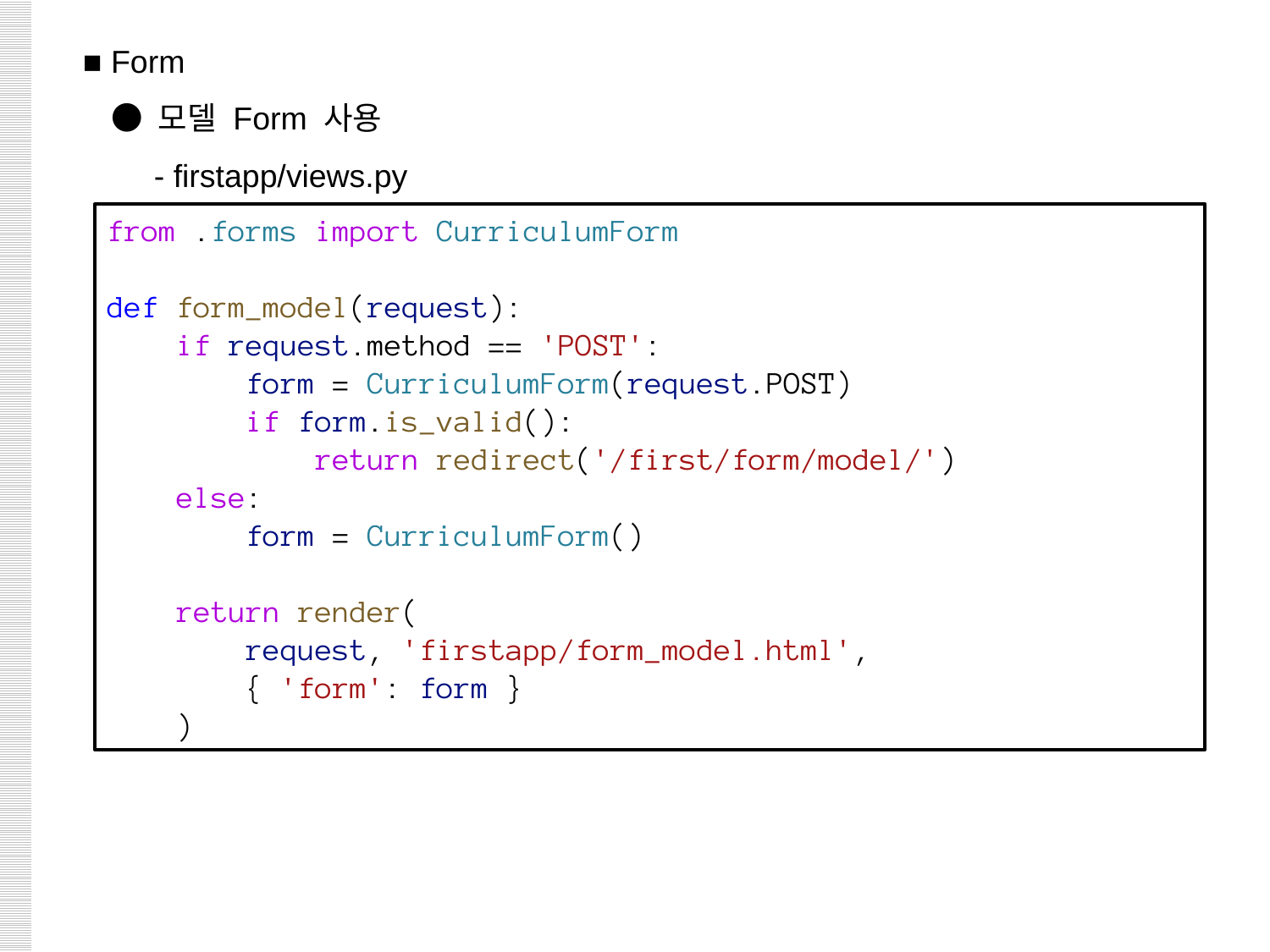

■ Form
    ● 모델 Form 사용
        - firstapp/views.py
from .forms import CurriculumForm

def form_model(request):
    if request.method == 'POST':
        form = CurriculumForm(request.POST)
        if form.is_valid():
            return redirect('/first/form/model/')
    else:
        form = CurriculumForm()
    return render(
        request, 'firstapp/form_model.html',
        { 'form': form }
    )